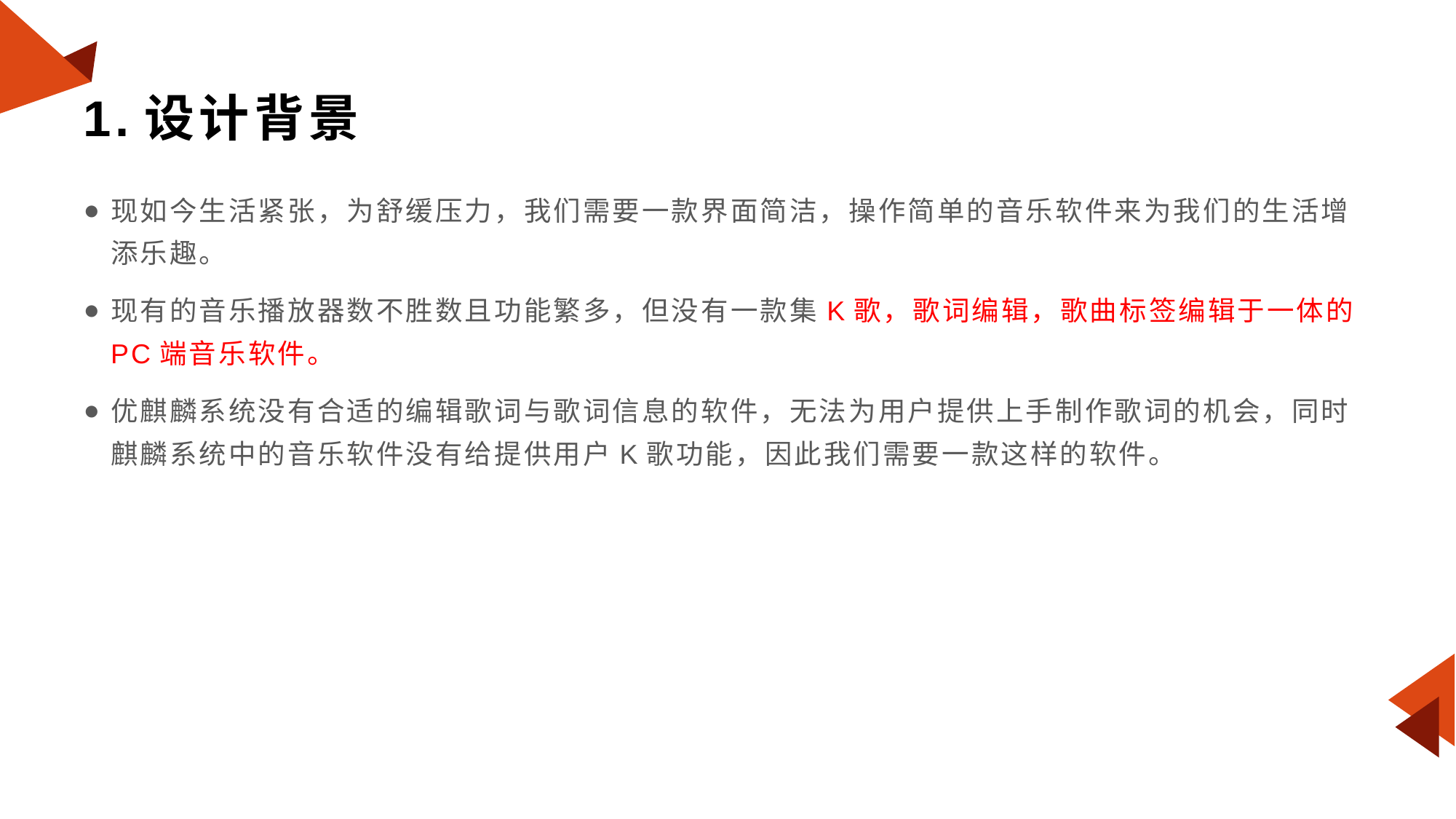

# 1.设计背景
现如今生活紧张，为舒缓压力，我们需要一款界面简洁，操作简单的音乐软件来为我们的生活增添乐趣。
现有的音乐播放器数不胜数且功能繁多，但没有一款集K歌，歌词编辑，歌曲标签编辑于一体的PC端音乐软件。
优麒麟系统没有合适的编辑歌词与歌词信息的软件，无法为用户提供上手制作歌词的机会，同时麒麟系统中的音乐软件没有给提供用户K歌功能，因此我们需要一款这样的软件。